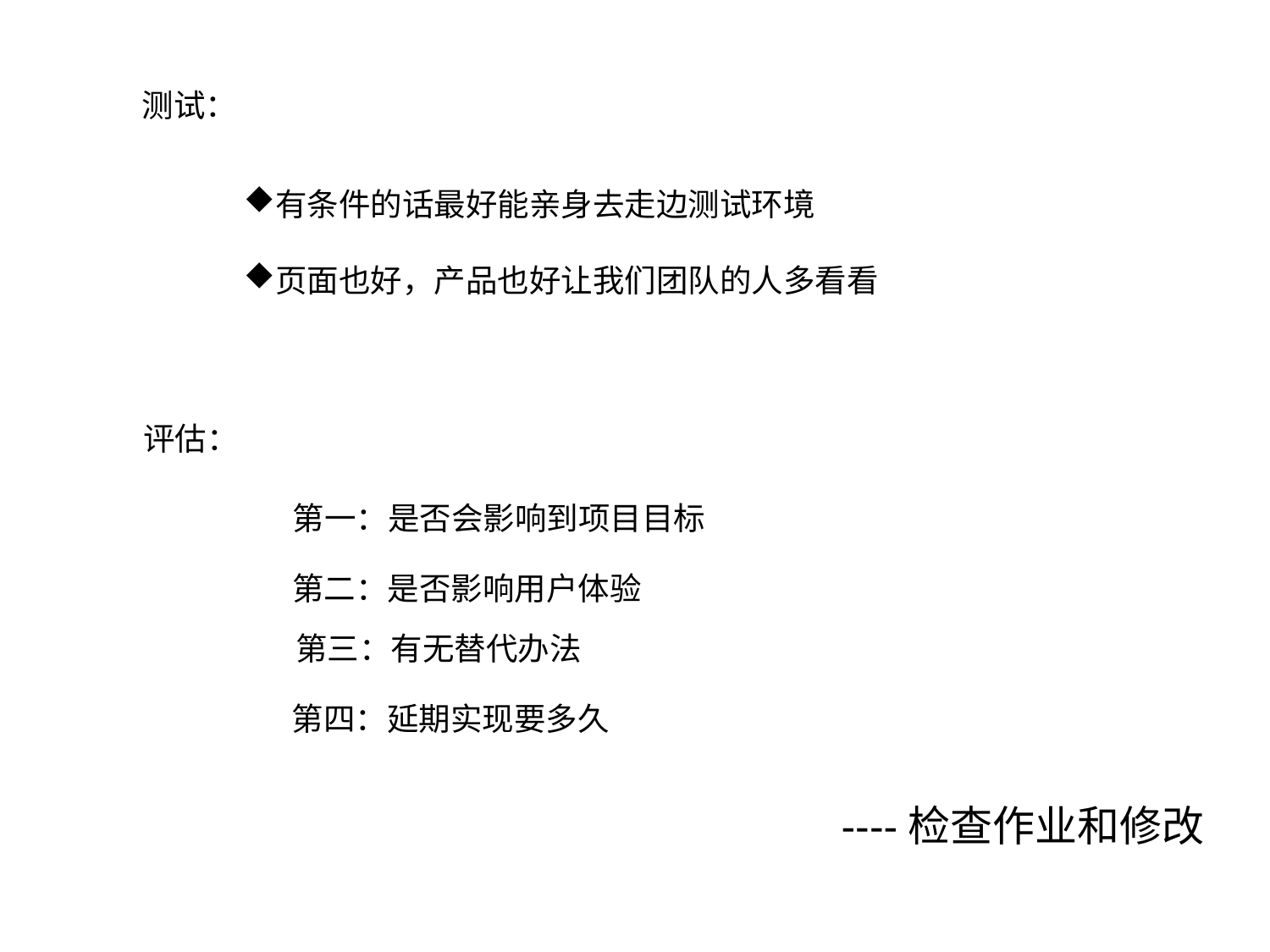

测试：
有条件的话最好能亲身去走边测试环境

页面也好，产品也好让我们团队的人多看看
评估：
第一：是否会影响到项目目标
第二：是否影响用户体验
第三：有无替代办法
第四：延期实现要多久
----检查作业和修改